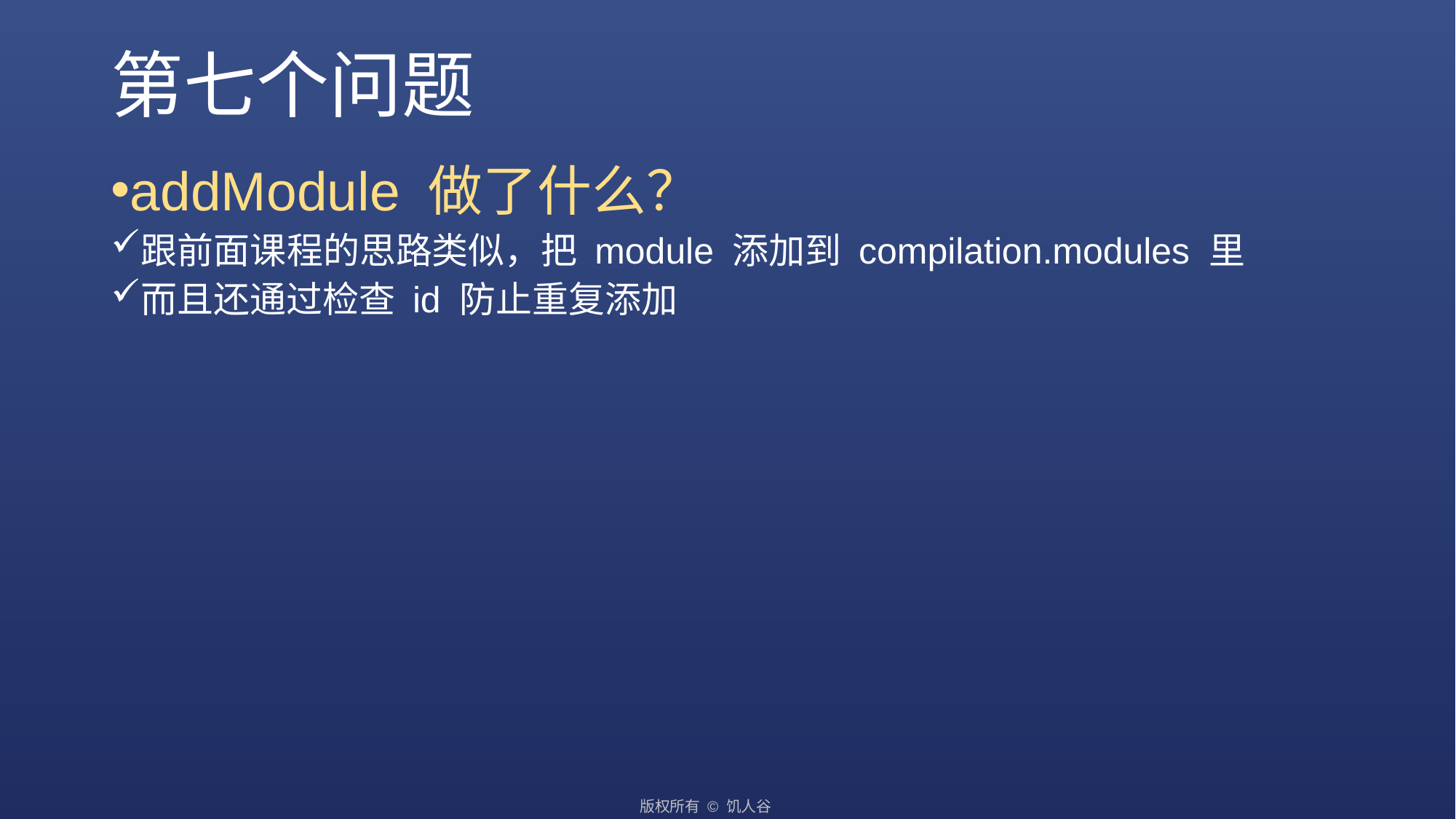

# 第七个问题
addModule 做了什么？
跟前面课程的思路类似，把 module 添加到 compilation.modules 里
而且还通过检查 id 防止重复添加